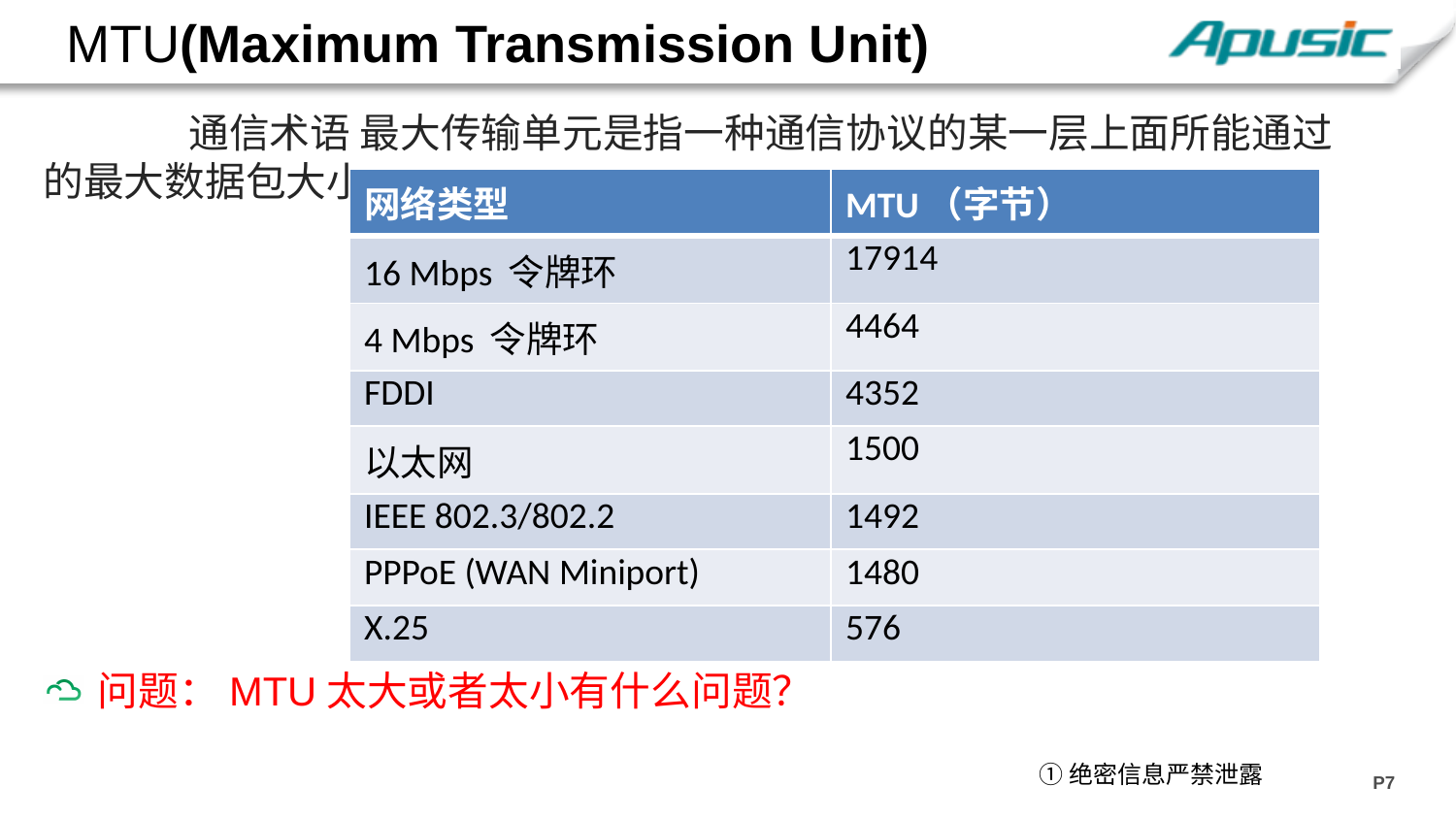

# MTU(Maximum Transmission Unit)
	通信术语 最大传输单元是指一种通信协议的某一层上面所能通过的最大数据包大小。

问题：MTU太大或者太小有什么问题？
| 网络类型 | MTU（字节） |
| --- | --- |
| 16 Mbps 令牌环 | 17914 |
| 4 Mbps 令牌环 | 4464 |
| FDDI | 4352 |
| 以太网 | 1500 |
| IEEE 802.3/802.2 | 1492 |
| PPPoE (WAN Miniport) | 1480 |
| X.25 | 576 |